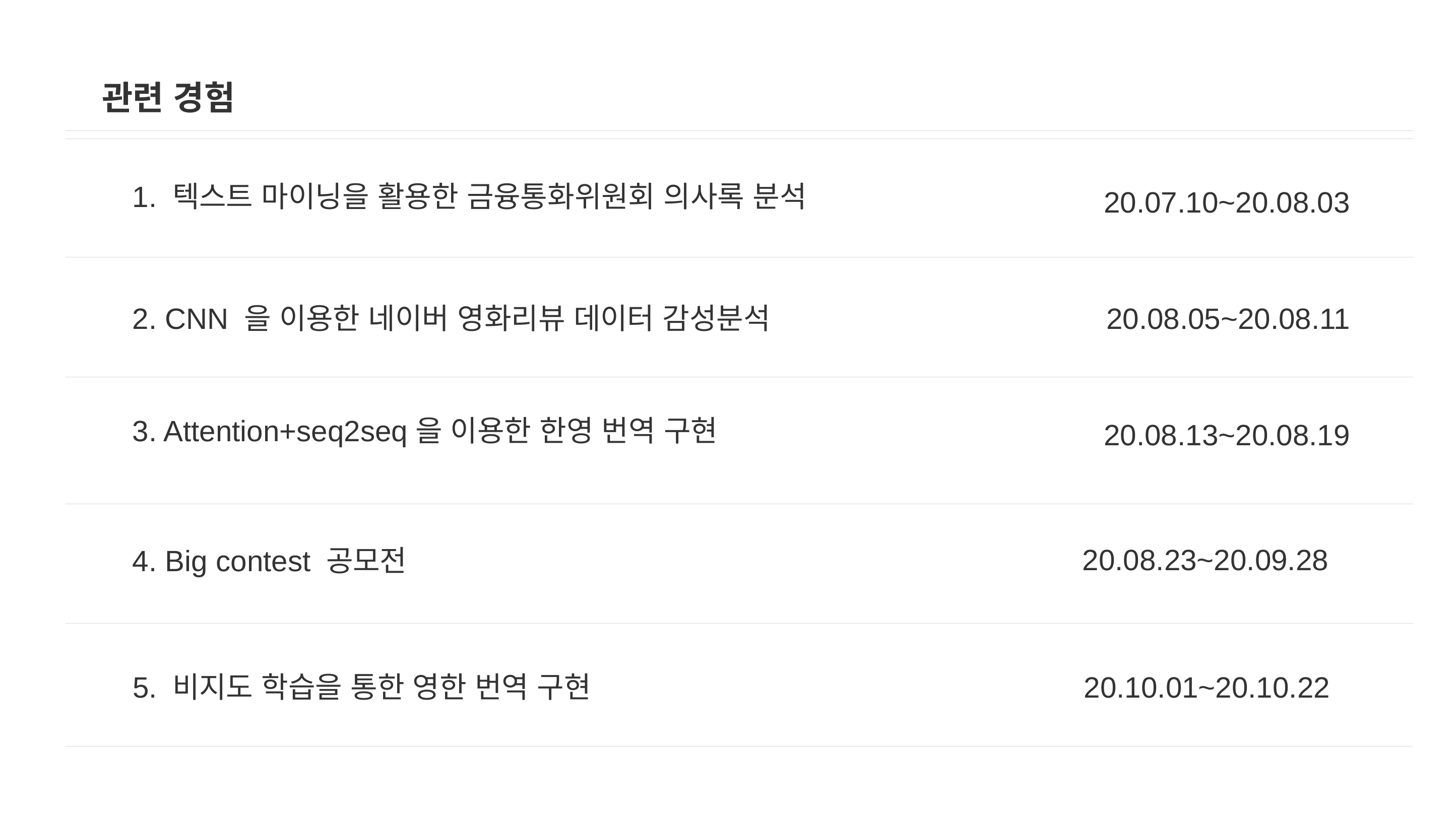

관련 경험
1. 텍스트 마이닝을 활용한 금융통화위원회 의사록 분석
20.07.10~20.08.03
2. CNN 을 이용한 네이버 영화리뷰 데이터 감성분석
20.08.05~20.08.11
3. Attention+seq2seq을 이용한 한영 번역 구현
20.08.13~20.08.19
20.08.23~20.09.28
4. Big contest 공모전
5. 비지도 학습을 통한 영한 번역 구현
20.10.01~20.10.22